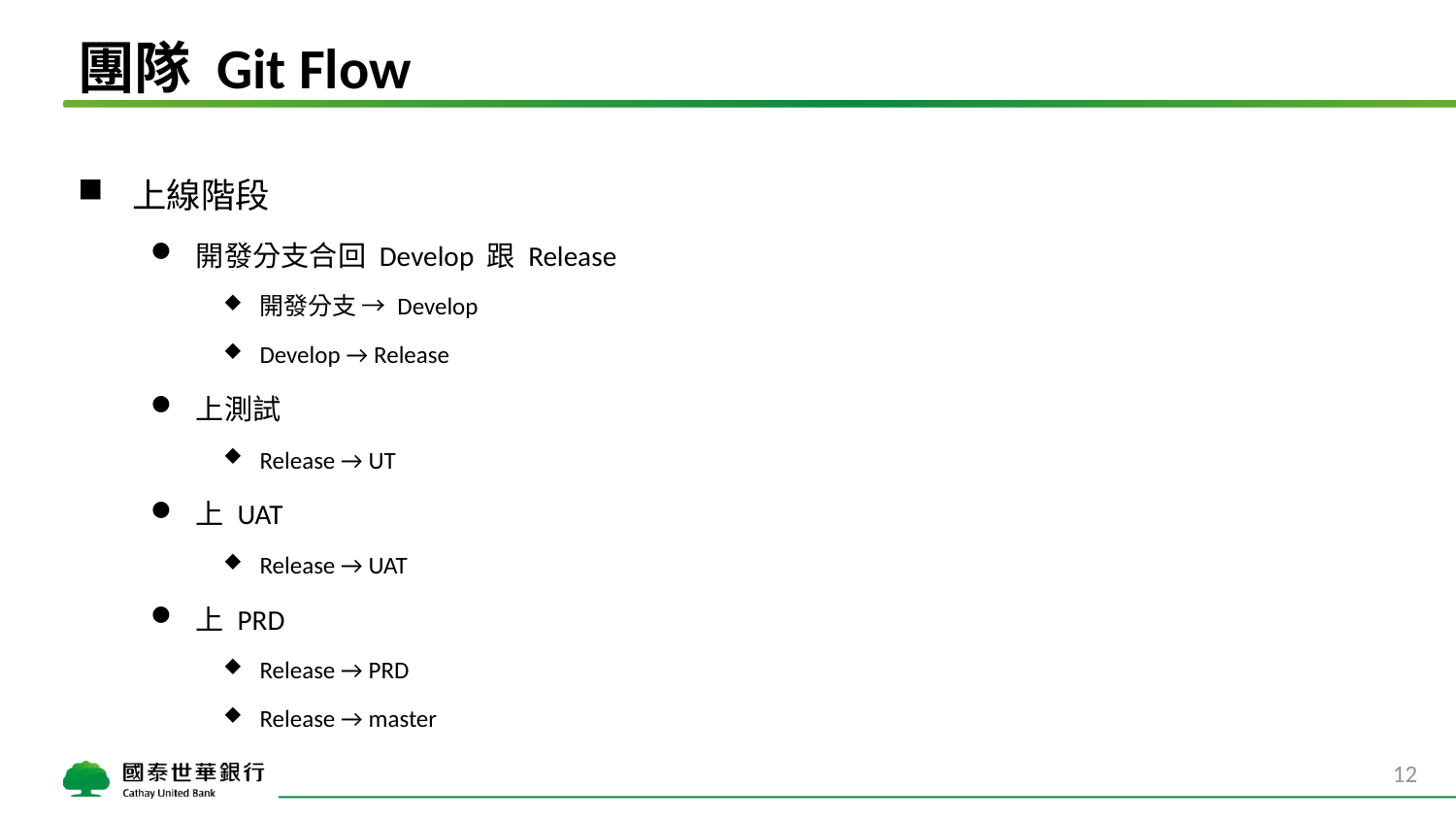

# 團隊 Git Flow
上線階段
開發分支合回 Develop 跟 Release
開發分支 → Develop
Develop → Release
上測試
Release → UT
上 UAT
Release → UAT
上 PRD
Release → PRD
Release → master

12